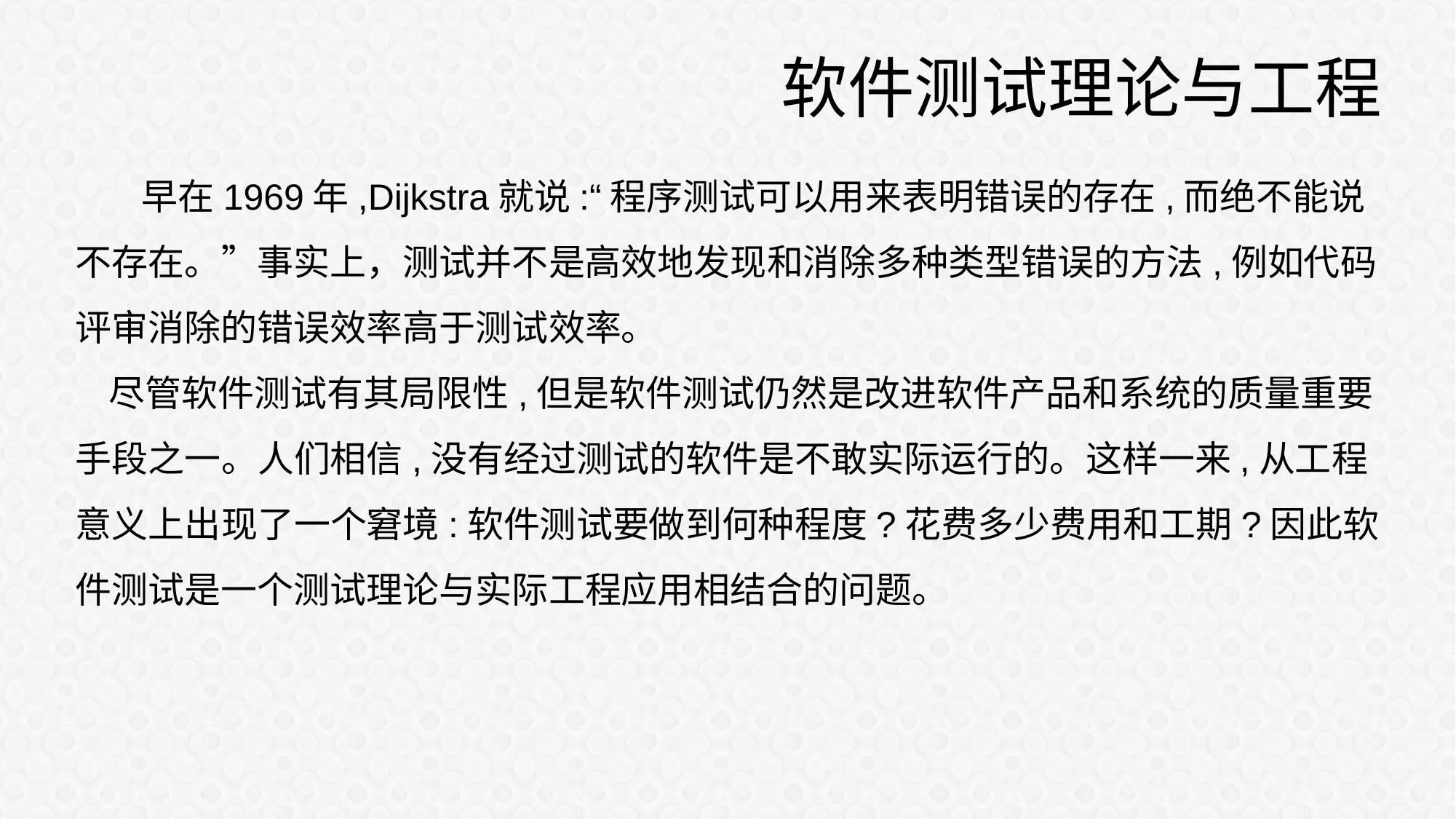

# 软件测试理论与工程
       早在1969年,Dijkstra就说:“程序测试可以用来表明错误的存在,而绝不能说不存在。”事实上，测试并不是高效地发现和消除多种类型错误的方法,例如代码评审消除的错误效率高于测试效率。
   尽管软件测试有其局限性,但是软件测试仍然是改进软件产品和系统的质量重要手段之一。人们相信,没有经过测试的软件是不敢实际运行的。这样一来,从工程意义上出现了一个窘境:软件测试要做到何种程度?花费多少费用和工期?因此软件测试是一个测试理论与实际工程应用相结合的问题。